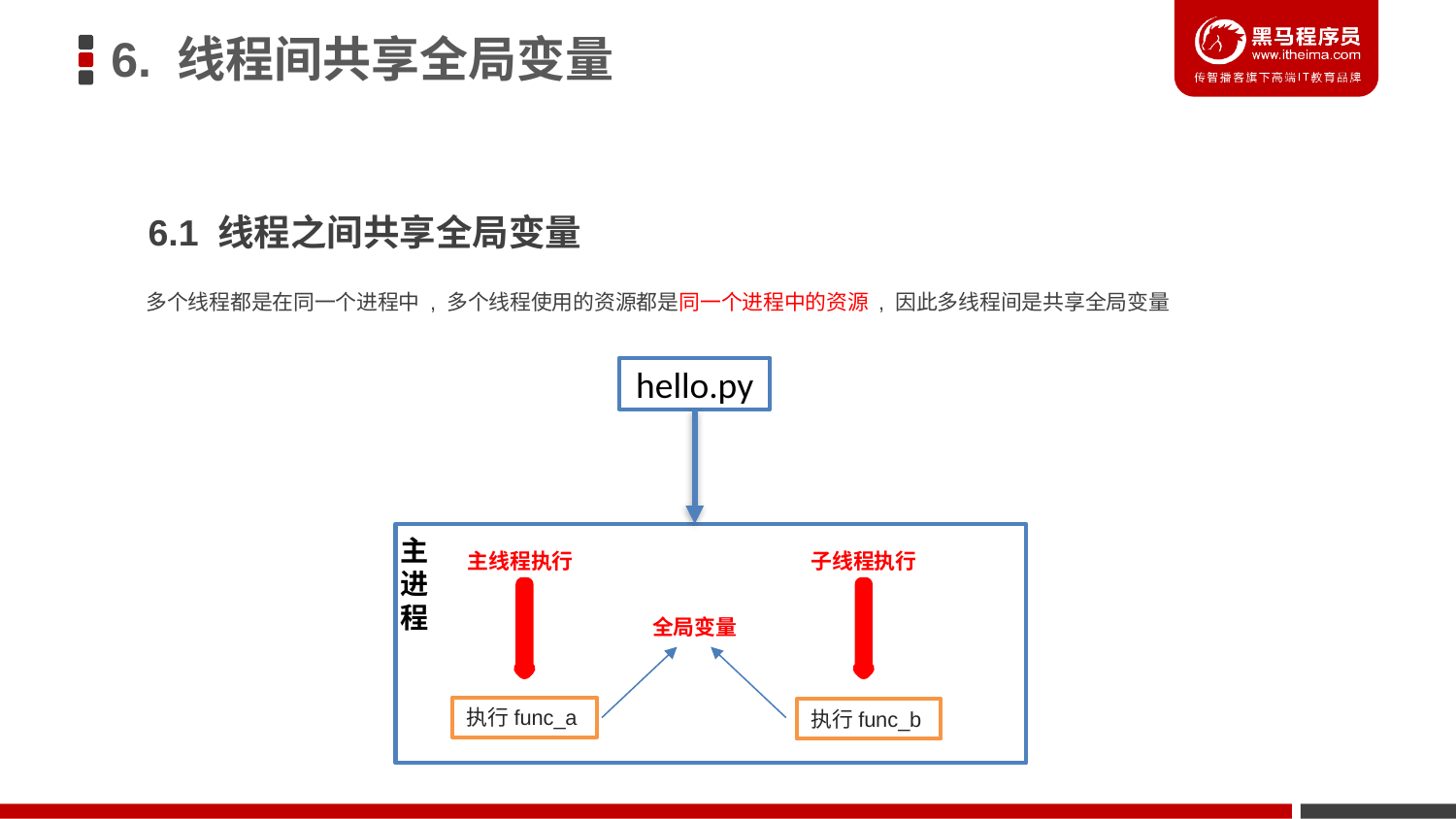

6. 线程间共享全局变量
6.1 线程之间共享全局变量
多个线程都是在同一个进程中 , 多个线程使用的资源都是同一个进程中的资源 , 因此多线程间是共享全局变量
hello.py

主
进
程
主线程执行
子线程执行

全局变量
执行func_a
执行func_b